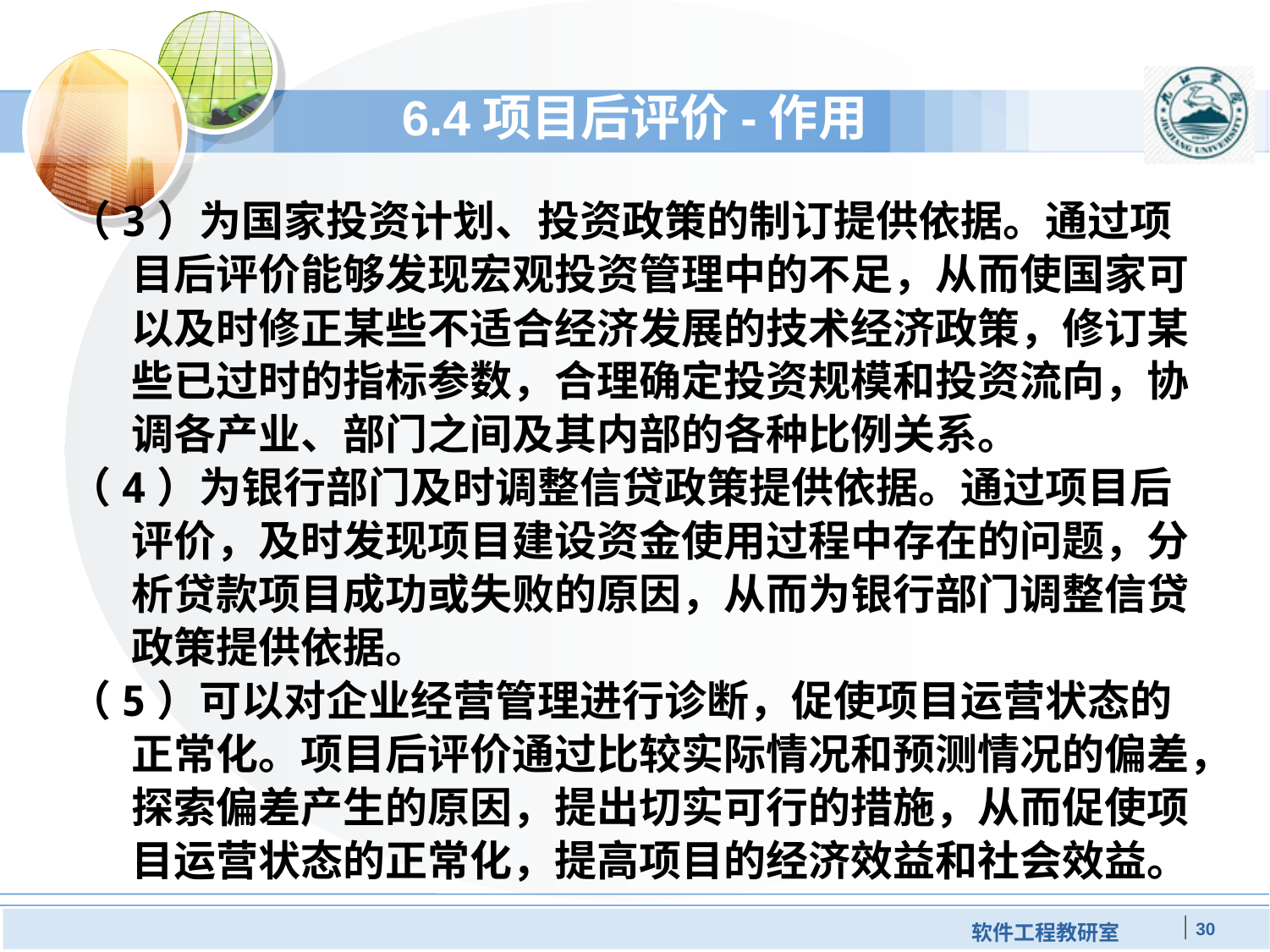

# 6.4项目后评价-作用
（3）为国家投资计划、投资政策的制订提供依据。通过项目后评价能够发现宏观投资管理中的不足，从而使国家可以及时修正某些不适合经济发展的技术经济政策，修订某些已过时的指标参数，合理确定投资规模和投资流向，协调各产业、部门之间及其内部的各种比例关系。
（4）为银行部门及时调整信贷政策提供依据。通过项目后评价，及时发现项目建设资金使用过程中存在的问题，分析贷款项目成功或失败的原因，从而为银行部门调整信贷政策提供依据。
（5）可以对企业经营管理进行诊断，促使项目运营状态的正常化。项目后评价通过比较实际情况和预测情况的偏差，探索偏差产生的原因，提出切实可行的措施，从而促使项目运营状态的正常化，提高项目的经济效益和社会效益。